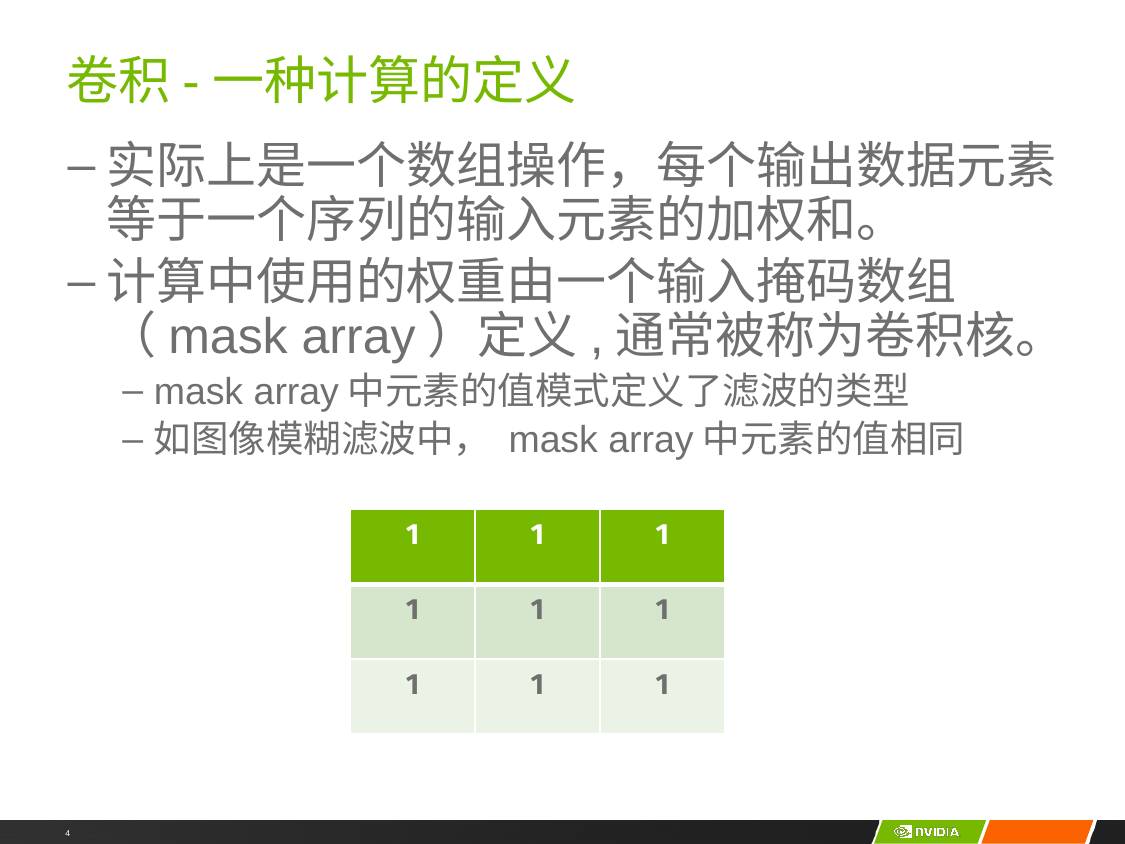

# 卷积-一种计算的定义
实际上是一个数组操作，每个输出数据元素等于一个序列的输入元素的加权和。
计算中使用的权重由一个输入掩码数组（mask array）定义,通常被称为卷积核。
mask array中元素的值模式定义了滤波的类型
如图像模糊滤波中， mask array中元素的值相同
| 1 | 1 | 1 |
| --- | --- | --- |
| 1 | 1 | 1 |
| 1 | 1 | 1 |